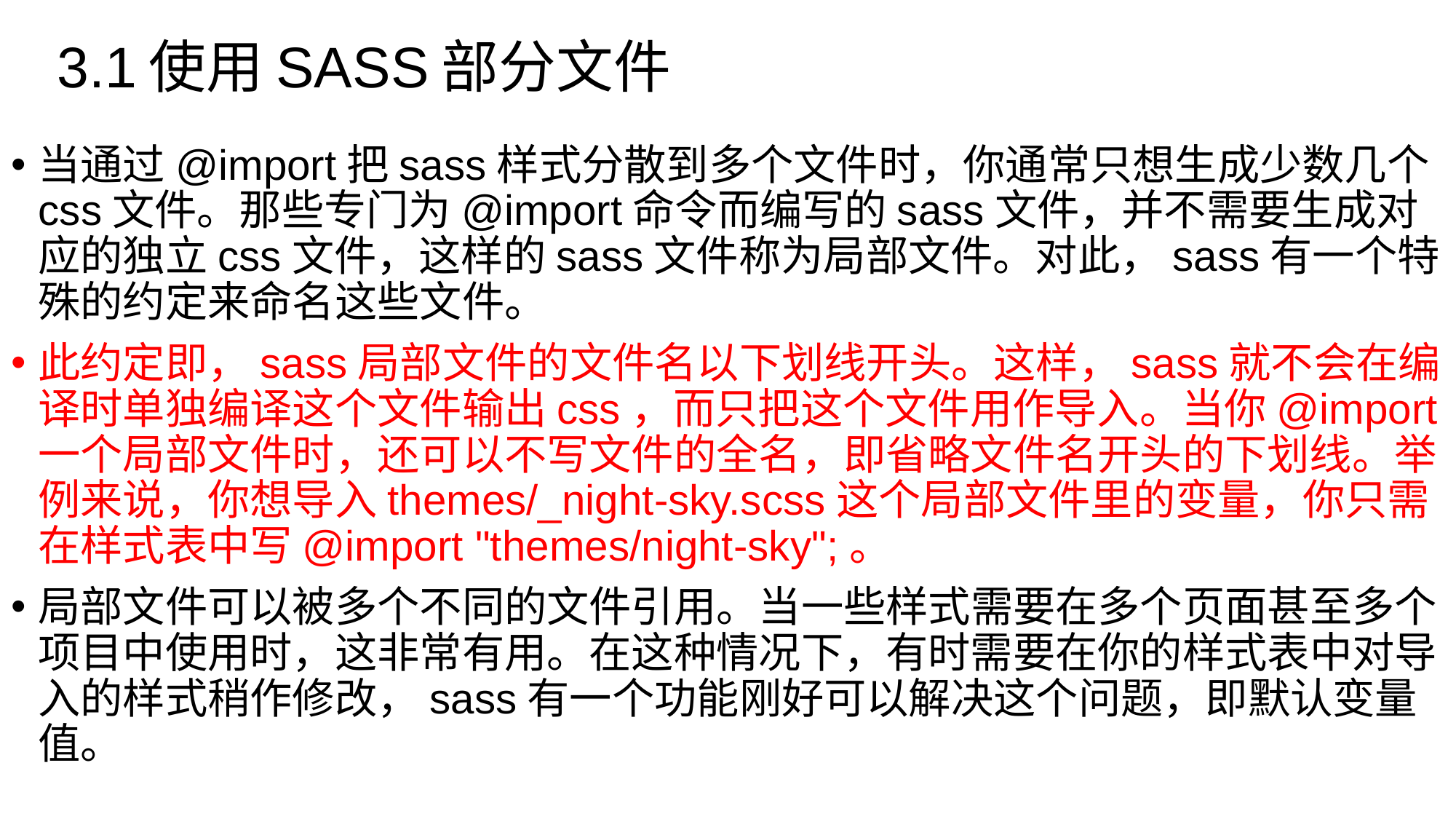

# 3.1使用SASS部分文件
当通过@import把sass样式分散到多个文件时，你通常只想生成少数几个css文件。那些专门为@import命令而编写的sass文件，并不需要生成对应的独立css文件，这样的sass文件称为局部文件。对此，sass有一个特殊的约定来命名这些文件。
此约定即，sass局部文件的文件名以下划线开头。这样，sass就不会在编译时单独编译这个文件输出css，而只把这个文件用作导入。当你@import一个局部文件时，还可以不写文件的全名，即省略文件名开头的下划线。举例来说，你想导入themes/_night-sky.scss这个局部文件里的变量，你只需在样式表中写@import "themes/night-sky";。
局部文件可以被多个不同的文件引用。当一些样式需要在多个页面甚至多个项目中使用时，这非常有用。在这种情况下，有时需要在你的样式表中对导入的样式稍作修改，sass有一个功能刚好可以解决这个问题，即默认变量值。